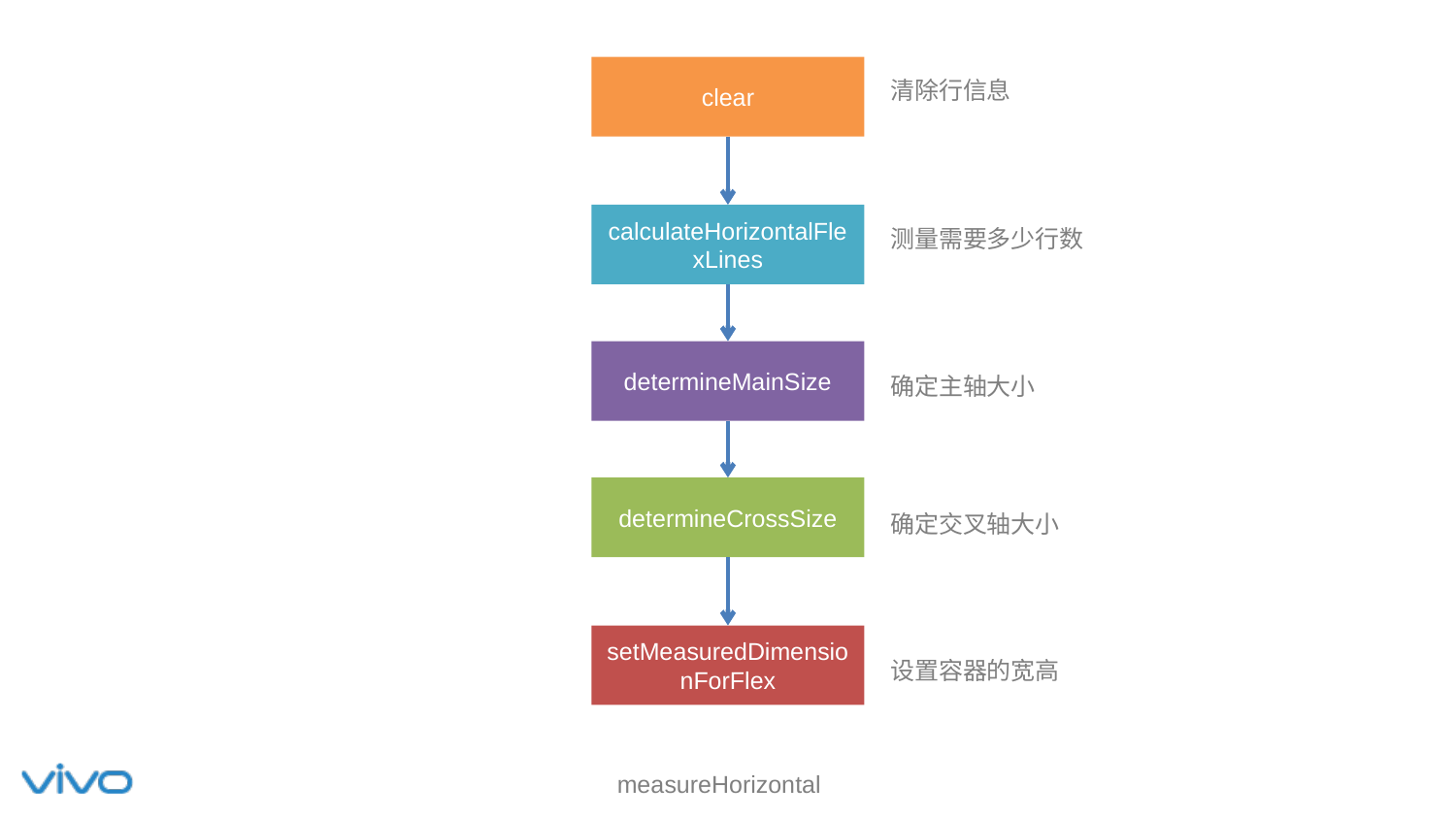

clear
清除行信息
calculateHorizontalFlexLines
测量需要多少行数
determineMainSize
确定主轴大小
determineCrossSize
确定交叉轴大小
setMeasuredDimensionForFlex
设置容器的宽高
measureHorizontal